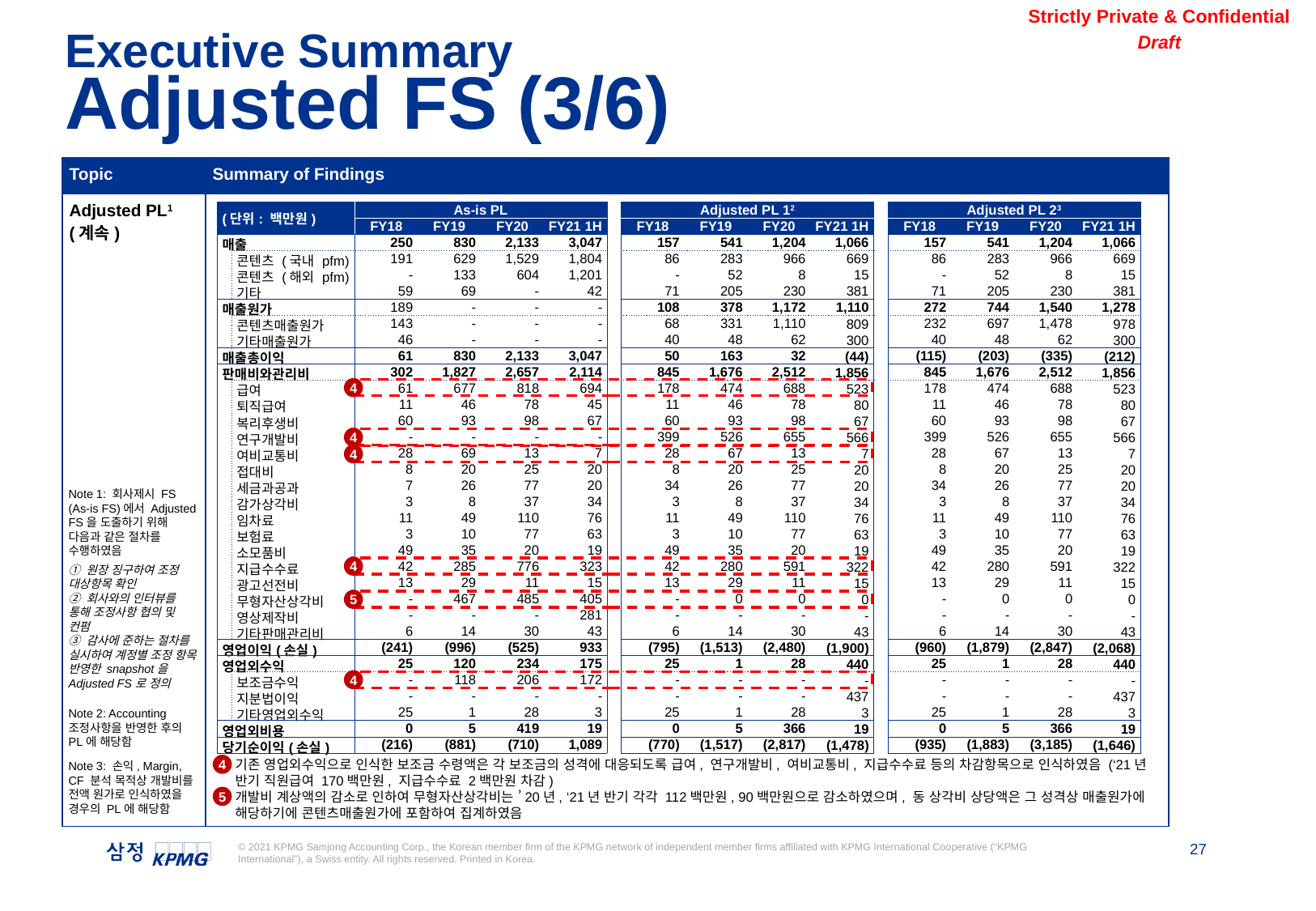

Executive Summary
Adjusted FS (3/6)
| Topic | Summary of Findings |
| --- | --- |
| Adjusted PL1 (계속) |  |
| (단위: 백만원) |  | As-is PL |  |  |  |  | Adjusted PL 12 |  |  |  |  | Adjusted PL 23 |  |  |  |
| --- | --- | --- | --- | --- | --- | --- | --- | --- | --- | --- | --- | --- | --- | --- | --- |
|  |  | FY18 | FY19 | FY20 | FY21 1H |  | FY18 | FY19 | FY20 | FY21 1H |  | FY18 | FY19 | FY20 | FY21 1H |
| 매출 |  | 250 | 830 | 2,133 | 3,047 |  | 157 | 541 | 1,204 | 1,066 |  | 157 | 541 | 1,204 | 1,066 |
|  | 콘텐츠 (국내 pfm) | 191 | 629 | 1,529 | 1,804 |  | 86 | 283 | 966 | 669 |  | 86 | 283 | 966 | 669 |
|  | 콘텐츠 (해외 pfm) | - | 133 | 604 | 1,201 |  | - | 52 | 8 | 15 |  | - | 52 | 8 | 15 |
|  | 기타 | 59 | 69 | - | 42 |  | 71 | 205 | 230 | 381 |  | 71 | 205 | 230 | 381 |
| 매출원가 |  | 189 | - | - | - |  | 108 | 378 | 1,172 | 1,110 |  | 272 | 744 | 1,540 | 1,278 |
|  | 콘텐츠매출원가 | 143 | - | - | - |  | 68 | 331 | 1,110 | 809 |  | 232 | 697 | 1,478 | 978 |
|  | 기타매출원가 | 46 | - | - | - |  | 40 | 48 | 62 | 300 |  | 40 | 48 | 62 | 300 |
| 매출총이익 |  | 61 | 830 | 2,133 | 3,047 |  | 50 | 163 | 32 | (44) |  | (115) | (203) | (335) | (212) |
| 판매비와관리비 |  | 302 | 1,827 | 2,657 | 2,114 |  | 845 | 1,676 | 2,512 | 1,856 |  | 845 | 1,676 | 2,512 | 1,856 |
|  | 급여 | 61 | 677 | 818 | 694 |  | 178 | 474 | 688 | 523 |  | 178 | 474 | 688 | 523 |
|  | 퇴직급여 | 11 | 46 | 78 | 45 |  | 11 | 46 | 78 | 80 |  | 11 | 46 | 78 | 80 |
|  | 복리후생비 | 60 | 93 | 98 | 67 |  | 60 | 93 | 98 | 67 |  | 60 | 93 | 98 | 67 |
|  | 연구개발비 | - | - | - | - |  | 399 | 526 | 655 | 566 |  | 399 | 526 | 655 | 566 |
|  | 여비교통비 | 28 | 69 | 13 | 7 |  | 28 | 67 | 13 | 7 |  | 28 | 67 | 13 | 7 |
|  | 접대비 | 8 | 20 | 25 | 20 |  | 8 | 20 | 25 | 20 |  | 8 | 20 | 25 | 20 |
|  | 세금과공과 | 7 | 26 | 77 | 20 |  | 34 | 26 | 77 | 20 |  | 34 | 26 | 77 | 20 |
|  | 감가상각비 | 3 | 8 | 37 | 34 |  | 3 | 8 | 37 | 34 |  | 3 | 8 | 37 | 34 |
|  | 임차료 | 11 | 49 | 110 | 76 |  | 11 | 49 | 110 | 76 |  | 11 | 49 | 110 | 76 |
|  | 보험료 | 3 | 10 | 77 | 63 |  | 3 | 10 | 77 | 63 |  | 3 | 10 | 77 | 63 |
|  | 소모품비 | 49 | 35 | 20 | 19 |  | 49 | 35 | 20 | 19 |  | 49 | 35 | 20 | 19 |
|  | 지급수수료 | 42 | 285 | 776 | 323 |  | 42 | 280 | 591 | 322 |  | 42 | 280 | 591 | 322 |
|  | 광고선전비 | 13 | 29 | 11 | 15 |  | 13 | 29 | 11 | 15 |  | 13 | 29 | 11 | 15 |
|  | 무형자산상각비 | - | 467 | 485 | 405 |  | - | 0 | 0 | 0 |  | - | 0 | 0 | 0 |
|  | 영상제작비 | - | - | - | 281 |  | - | - | - | - |  | - | - | - | - |
|  | 기타판매관리비 | 6 | 14 | 30 | 43 |  | 6 | 14 | 30 | 43 |  | 6 | 14 | 30 | 43 |
| 영업이익(손실) |  | (241) | (996) | (525) | 933 |  | (795) | (1,513) | (2,480) | (1,900) |  | (960) | (1,879) | (2,847) | (2,068) |
| 영업외수익 |  | 25 | 120 | 234 | 175 |  | 25 | 1 | 28 | 440 |  | 25 | 1 | 28 | 440 |
|  | 보조금수익 | - | 118 | 206 | 172 |  | - | - | - | - |  | - | - | - | - |
|  | 지분법이익 | - | - | - | - |  | - | - | - | 437 |  | - | - | - | 437 |
|  | 기타영업외수익 | 25 | 1 | 28 | 3 |  | 25 | 1 | 28 | 3 |  | 25 | 1 | 28 | 3 |
| 영업외비용 |  | 0 | 5 | 419 | 19 |  | 0 | 5 | 366 | 19 |  | 0 | 5 | 366 | 19 |
| 당기순이익(손실) |  | (216) | (881) | (710) | 1,089 |  | (770) | (1,517) | (2,817) | (1,478) |  | (935) | (1,883) | (3,185) | (1,646) |
4

4

4

Note 1: 회사제시 FS (As-is FS)에서 Adjusted FS을 도출하기 위해 다음과 같은 절차를 수행하였음
① 원장 징구하여 조정 대상항목 확인
② 회사와의 인터뷰를 통해 조정사항 협의 및 컨펌
③ 감사에 준하는 절차를 실시하여 계정별 조정 항목 반영한 snapshot을 Adjusted FS로 정의
4

5

4

Note 2: Accounting 조정사항을 반영한 후의 PL에 해당함
Note 3: 손익, Margin, CF 분석 목적상 개발비를 전액 원가로 인식하였을 경우의 PL에 해당함
4
기존 영업외수익으로 인식한 보조금 수령액은 각 보조금의 성격에 대응되도록 급여, 연구개발비, 여비교통비, 지급수수료 등의 차감항목으로 인식하였음 (‘21년 반기 직원급여 170백만원, 지급수수료 2백만원 차감)
개발비 계상액의 감소로 인하여 무형자산상각비는 ’20년, ‘21년 반기 각각 112백만원, 90백만원으로 감소하였으며, 동 상각비 상당액은 그 성격상 매출원가에 해당하기에 콘텐츠매출원가에 포함하여 집계하였음
5